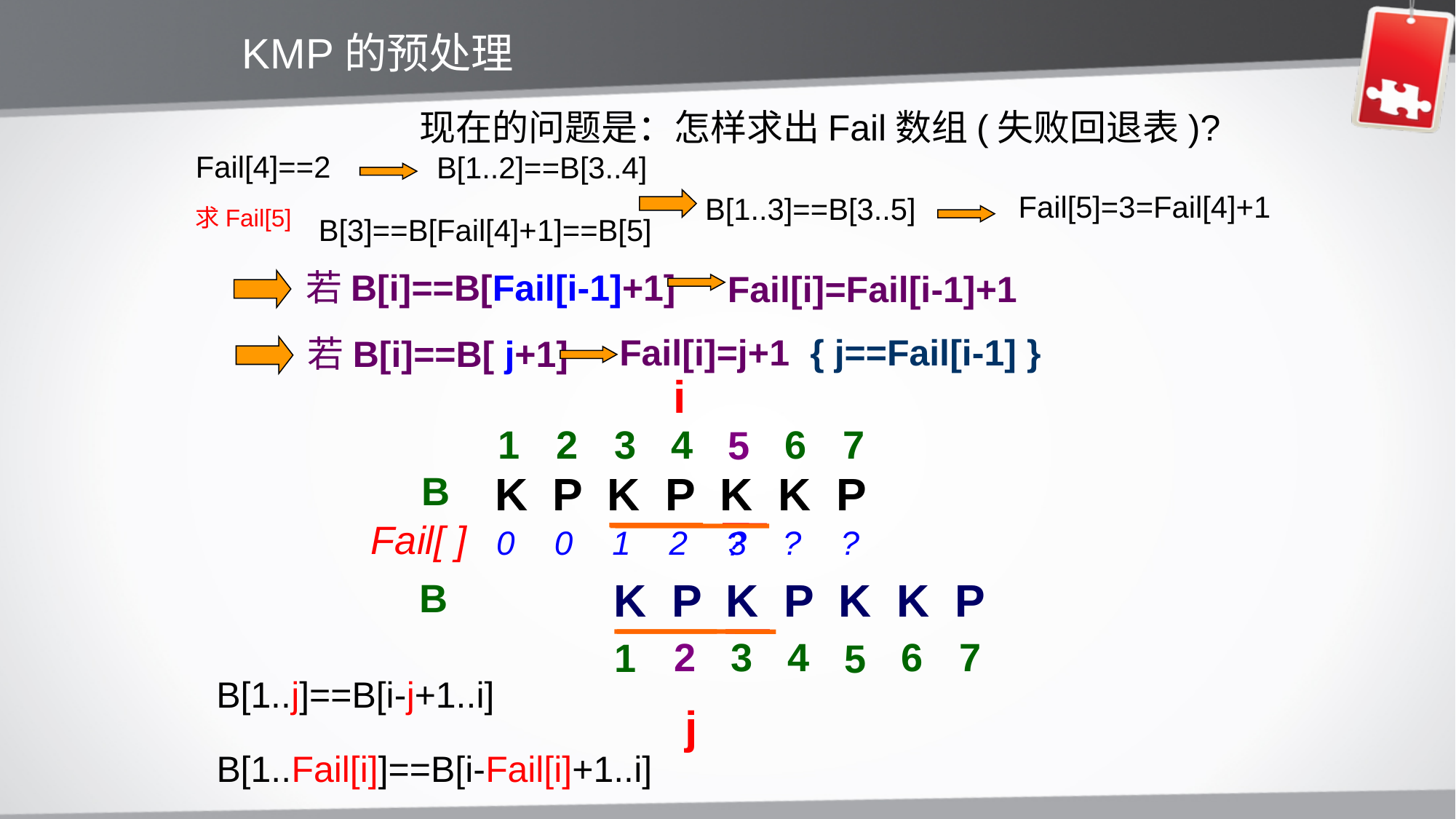

KMP的预处理
现在的问题是：怎样求出Fail数组(失败回退表)?
Fail[4]==2
B[1..2]==B[3..4]

Fail[5]=3=Fail[4]+1
B[1..3]==B[3..5]

求Fail[5]

B[3]==B[Fail[4]+1]==B[5]
若B[i]==B[Fail[i-1]+1]
Fail[i]=Fail[i-1]+1

Fail[i]=j+1  { j==Fail[i-1] }
若B[i]==B[ j+1]

i
 2
 3
 4
 6
 7
 1
 5
  K  P  K  P  K  K  P
 B
Fail[ ]
 0
 1
 2
 3
 ?
 ?
 0
 ?

  K  P  K  P  K  K  P
 B
 2
 3
 4
 6
 7
 1
 5

B[1..j]==B[i-j+1..i]
j
B[1..Fail[i]]==B[i-Fail[i]+1..i]